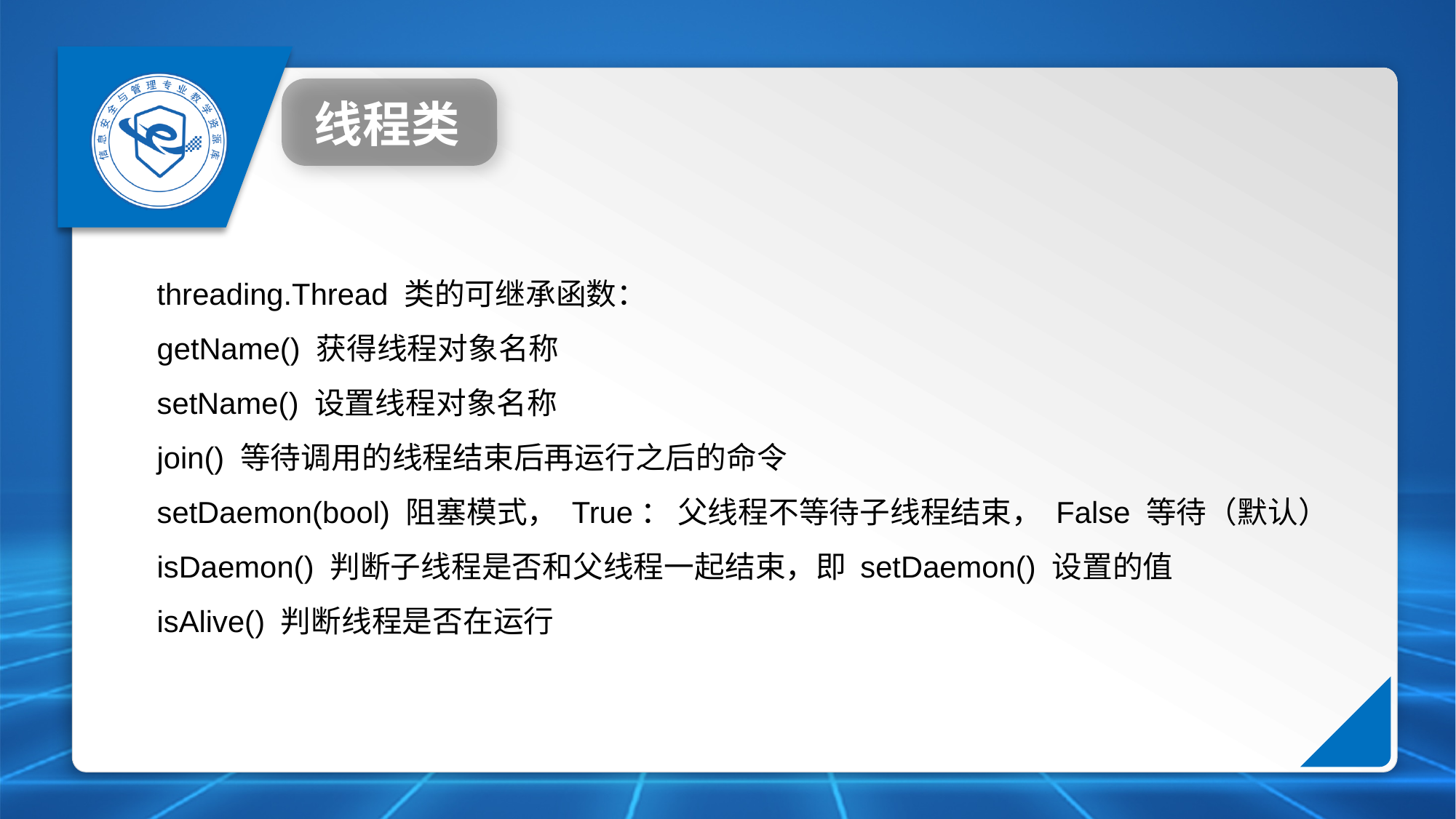

线程类
threading.Thread 类的可继承函数：
getName() 获得线程对象名称
setName() 设置线程对象名称
join() 等待调用的线程结束后再运行之后的命令
setDaemon(bool) 阻塞模式， True： 父线程不等待子线程结束， False 等待（默认）
isDaemon() 判断子线程是否和父线程一起结束，即 setDaemon() 设置的值
isAlive() 判断线程是否在运行